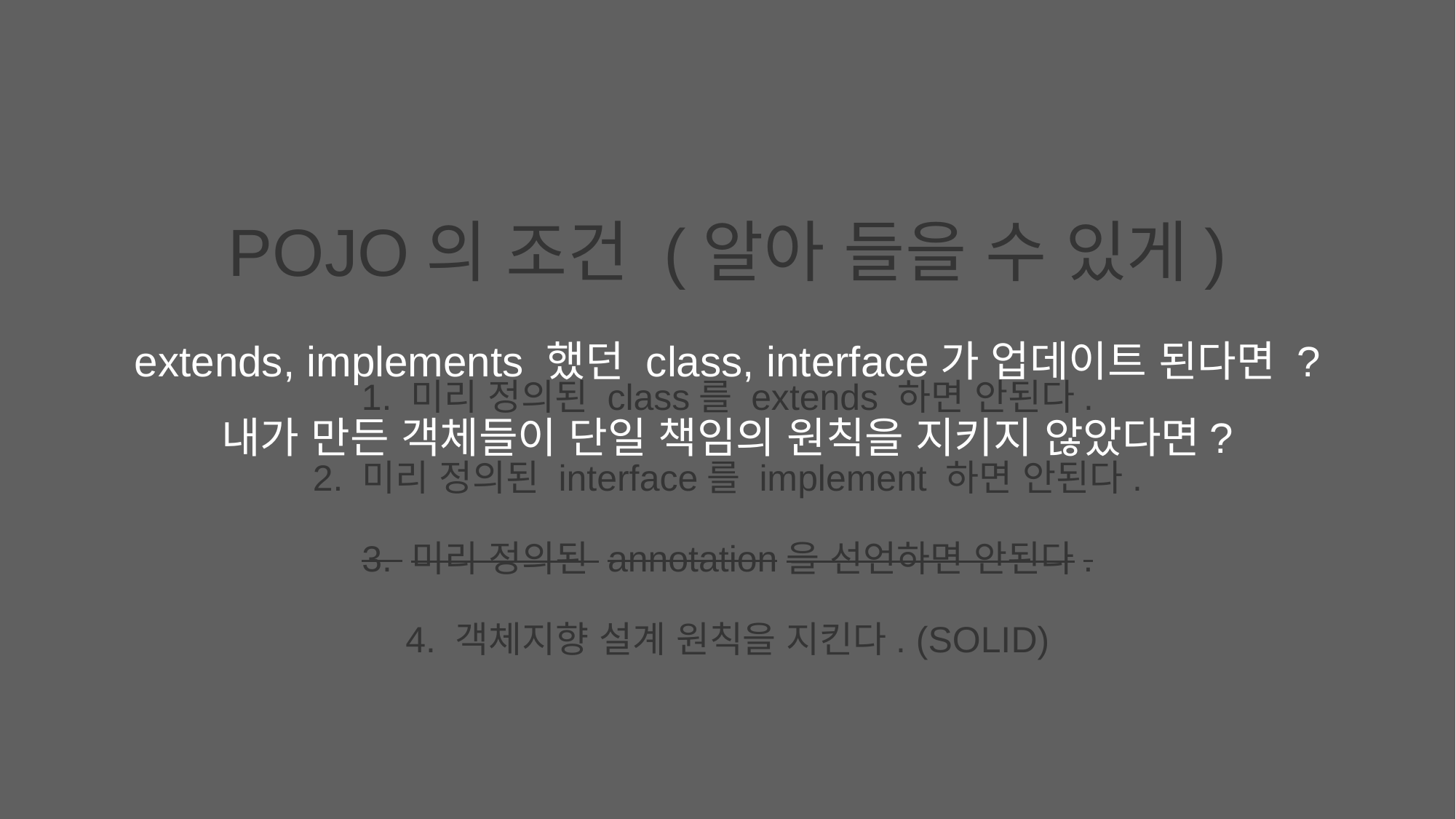

extends, implements 했던 class, interface가 업데이트 된다면 ?
내가 만든 객체들이 단일 책임의 원칙을 지키지 않았다면?

# POJO의 조건 (알아 들을 수 있게)
1. 미리 정의된 class를 extends 하면 안된다.
2. 미리 정의된 interface를 implement 하면 안된다.
3. 미리 정의된 annotation을 선언하면 안된다.
4. 객체지향 설계 원칙을 지킨다. (SOLID)